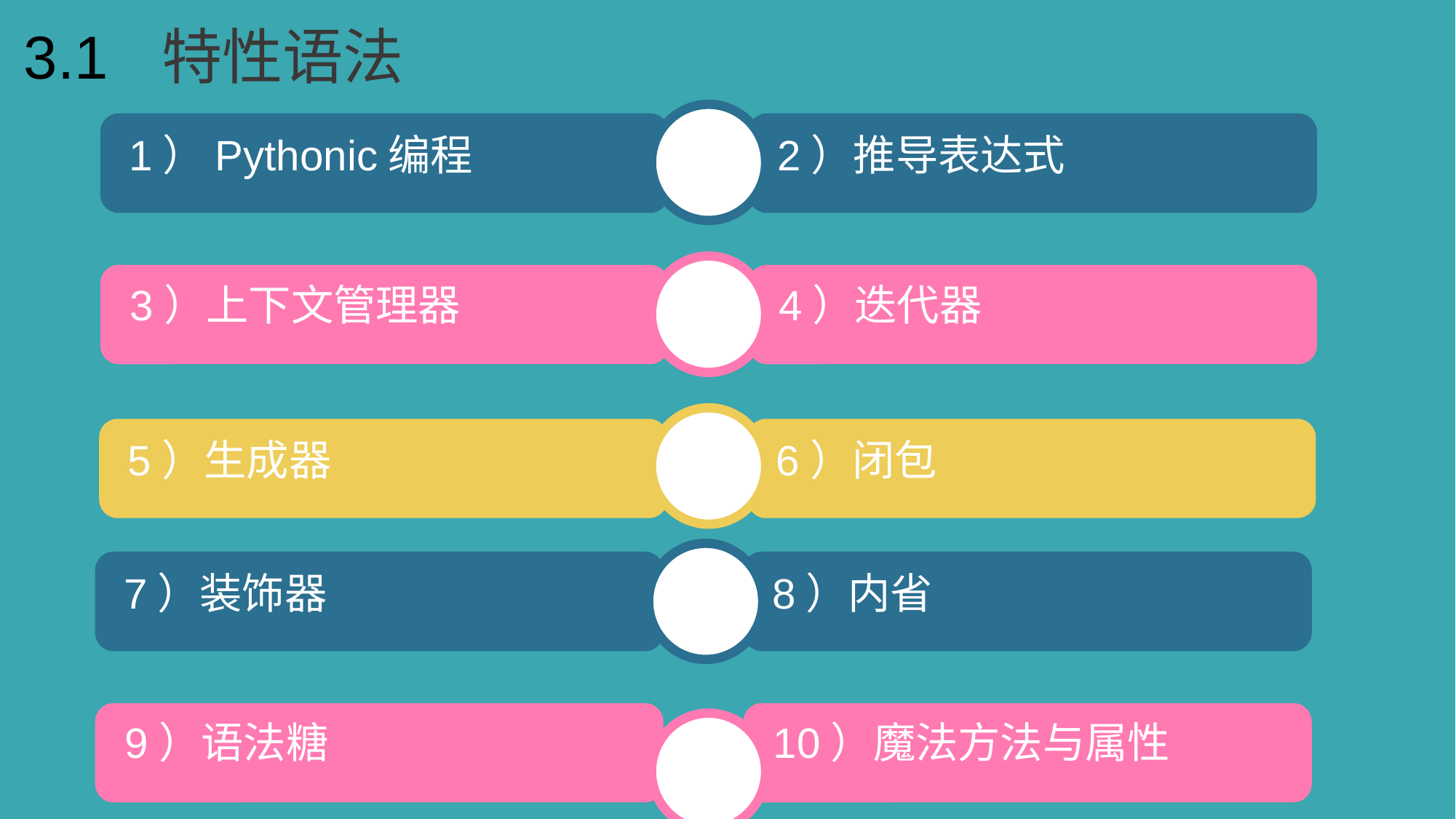

3.1

特性语法

1）Pythonic编程
2）推导表达式

3）上下文管理器
4）迭代器

5）生成器
6）闭包

7）装饰器
8）内省

9）语法糖
10）魔法方法与属性